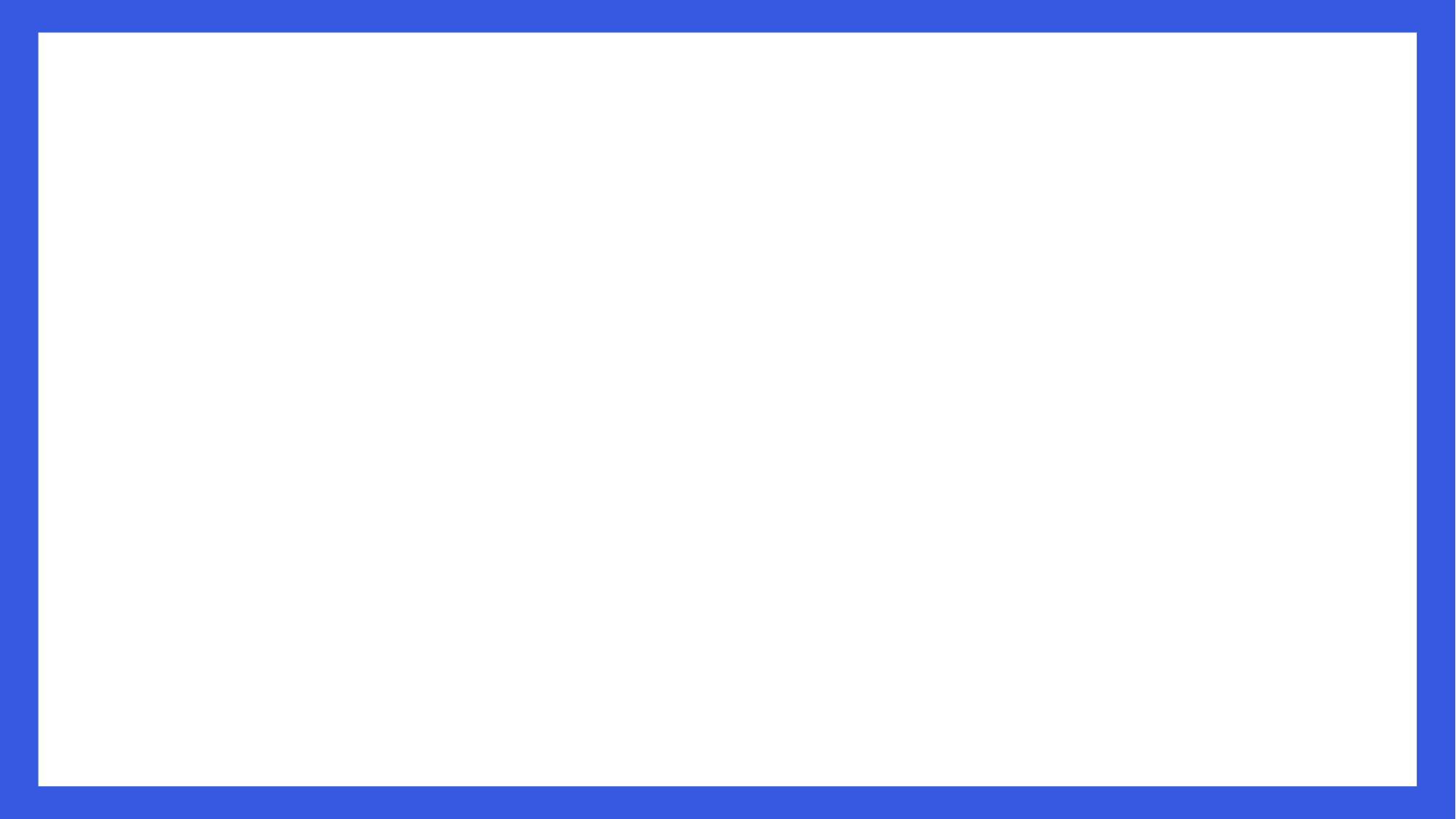

有直面现实的勇气，
有超越苦难的精神，
有披荆斩棘的魄力，
有创造未来的胆略，
永葆激情和梦想，
铭记感恩和责任，
放飞梦想，明天济医因你而荣耀。